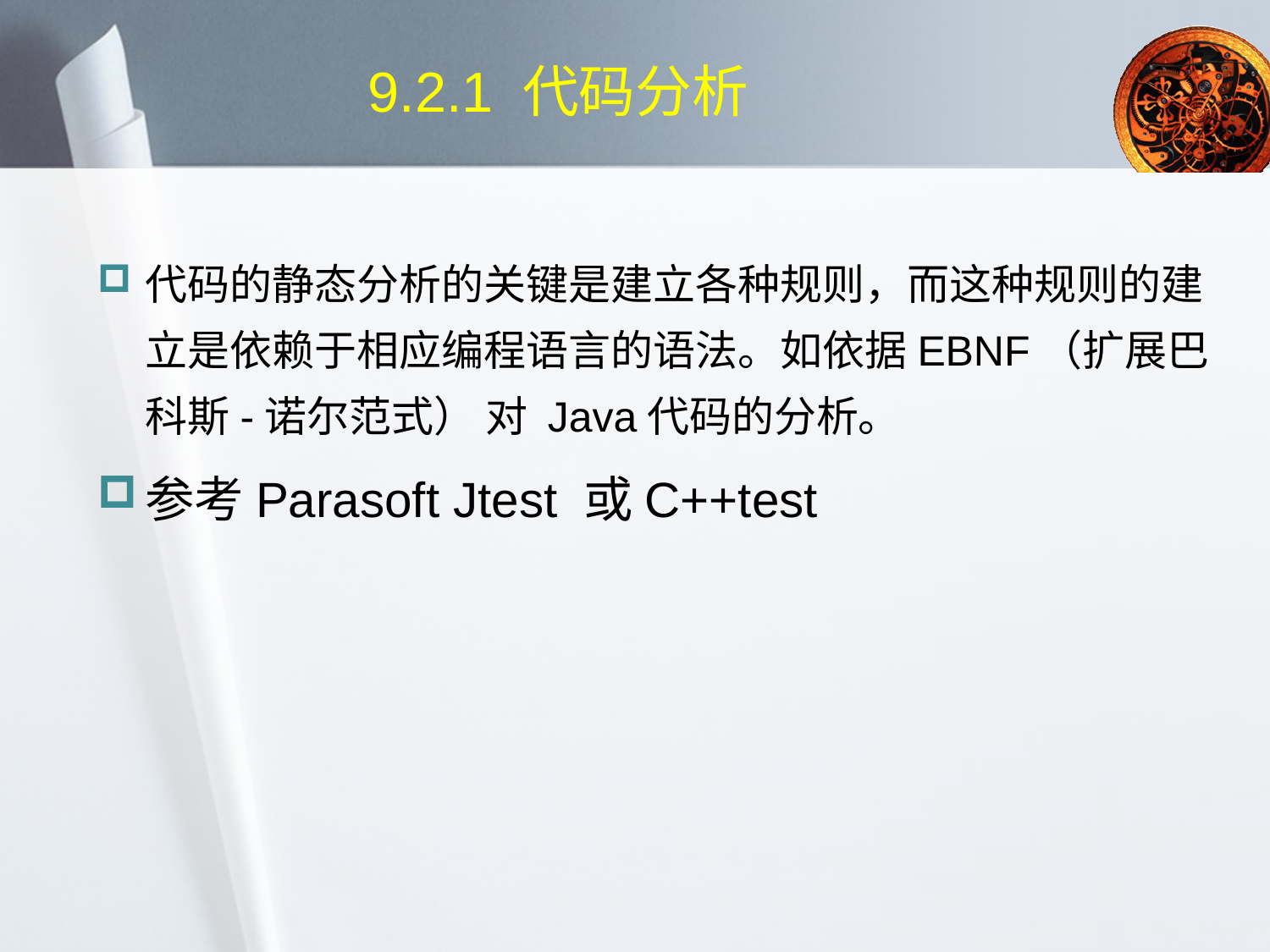

# 9.2.1 代码分析
代码的静态分析的关键是建立各种规则，而这种规则的建立是依赖于相应编程语言的语法。如依据EBNF（扩展巴科斯-诺尔范式） 对 Java代码的分析。
参考Parasoft Jtest 或C++test